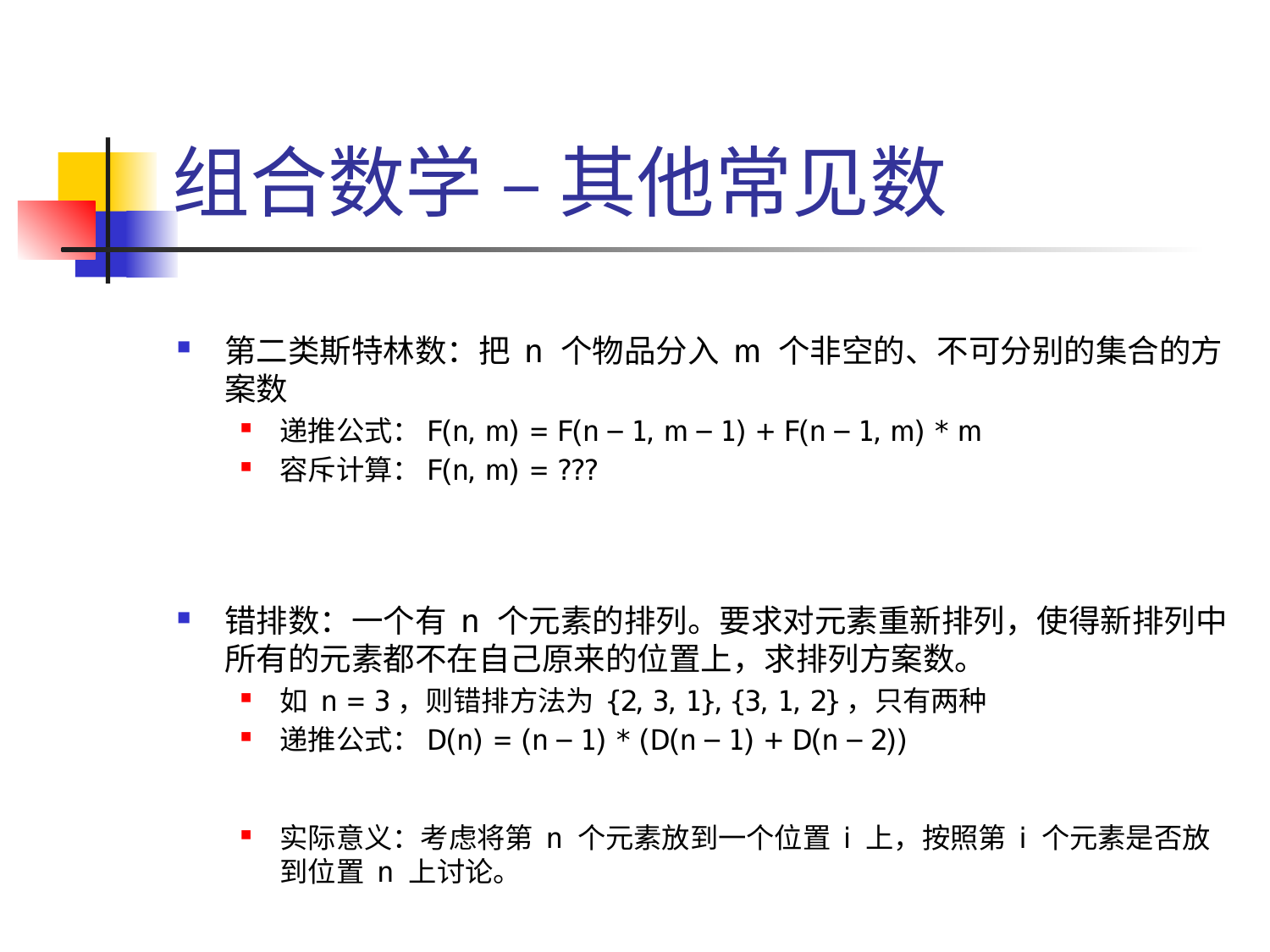

# 组合数学 – 其他常见数

第二类斯特林数：把 n 个物品分入 m 个非空的、不可分别的集合的方案数
递推公式：F(n, m) = F(n – 1, m – 1) + F(n – 1, m) * m
容斥计算：F(n, m) = ???

错排数：一个有 n 个元素的排列。要求对元素重新排列，使得新排列中所有的元素都不在自己原来的位置上，求排列方案数。
如 n = 3，则错排方法为 {2, 3, 1}, {3, 1, 2}，只有两种
递推公式：D(n) = (n – 1) * (D(n – 1) + D(n – 2))

实际意义：考虑将第 n 个元素放到一个位置 i 上，按照第 i 个元素是否放到位置 n 上讨论。